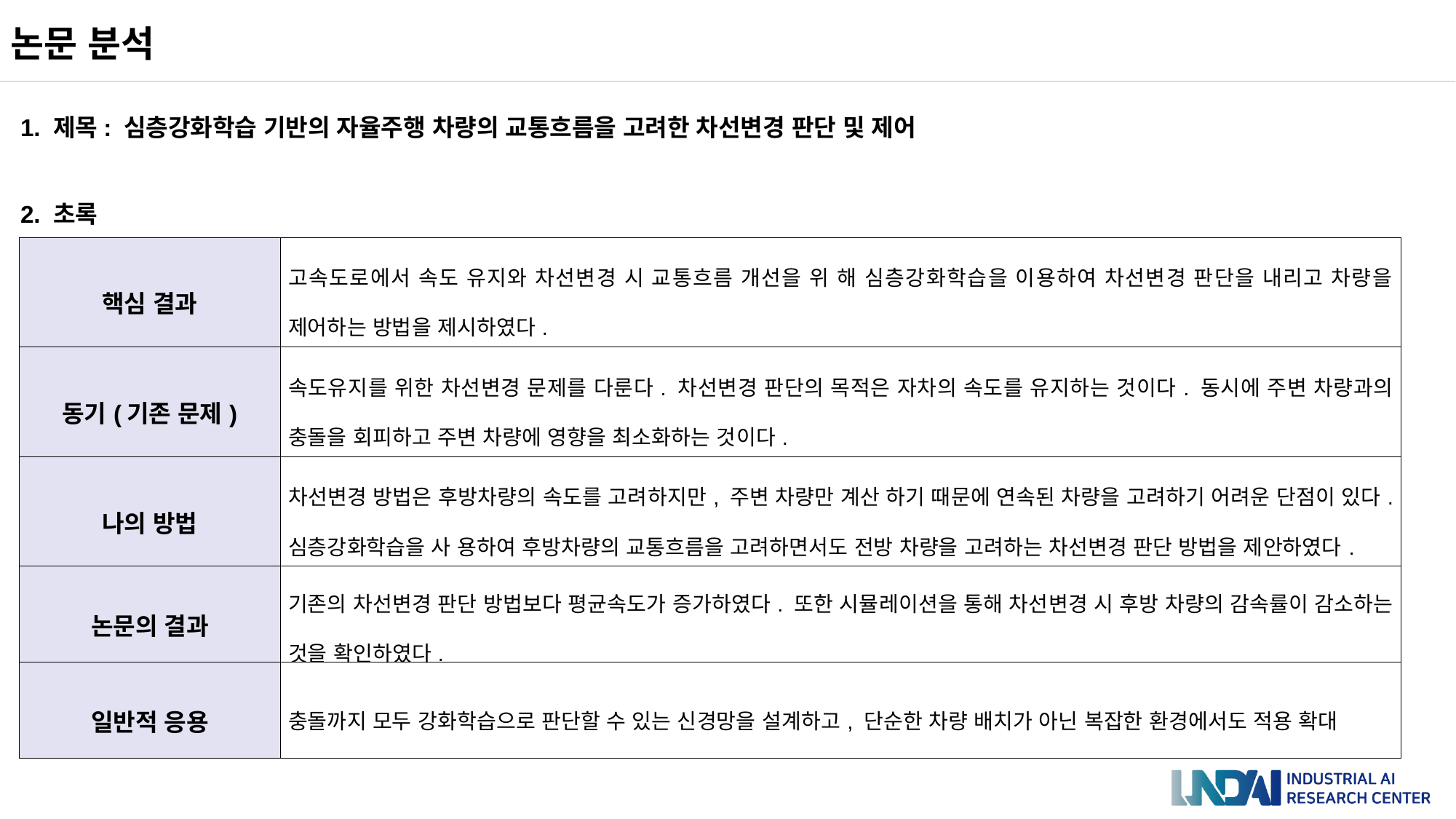

논문 분석
1. 제목: 심층강화학습 기반의 자율주행 차량의 교통흐름을 고려한 차선변경 판단 및 제어

2. 초록

| 핵심 결과 | 고속도로에서 속도 유지와 차선변경 시 교통흐름 개선을 위 해 심층강화학습을 이용하여 차선변경 판단을 내리고 차량을 제어하는 방법을 제시하였다. |
| --- | --- |
| 동기(기존 문제) | 속도유지를 위한 차선변경 문제를 다룬다. 차선변경 판단의 목적은 자차의 속도를 유지하는 것이다. 동시에 주변 차량과의 충돌을 회피하고 주변 차량에 영향을 최소화하는 것이다. |
| 나의 방법 | 차선변경 방법은 후방차량의 속도를 고려하지만, 주변 차량만 계산 하기 때문에 연속된 차량을 고려하기 어려운 단점이 있다. 심층강화학습을 사 용하여 후방차량의 교통흐름을 고려하면서도 전방 차량을 고려하는 차선변경 판단 방법을 제안하였다. |
| 논문의 결과 | 기존의 차선변경 판단 방법보다 평균속도가 증가하였다. 또한 시뮬레이션을 통해 차선변경 시 후방 차량의 감속률이 감소하는 것을 확인하였다. |
| 일반적 응용 | 충돌까지 모두 강화학습으로 판단할 수 있는 신경망을 설계하고, 단순한 차량 배치가 아닌 복잡한 환경에서도 적용 확대 |